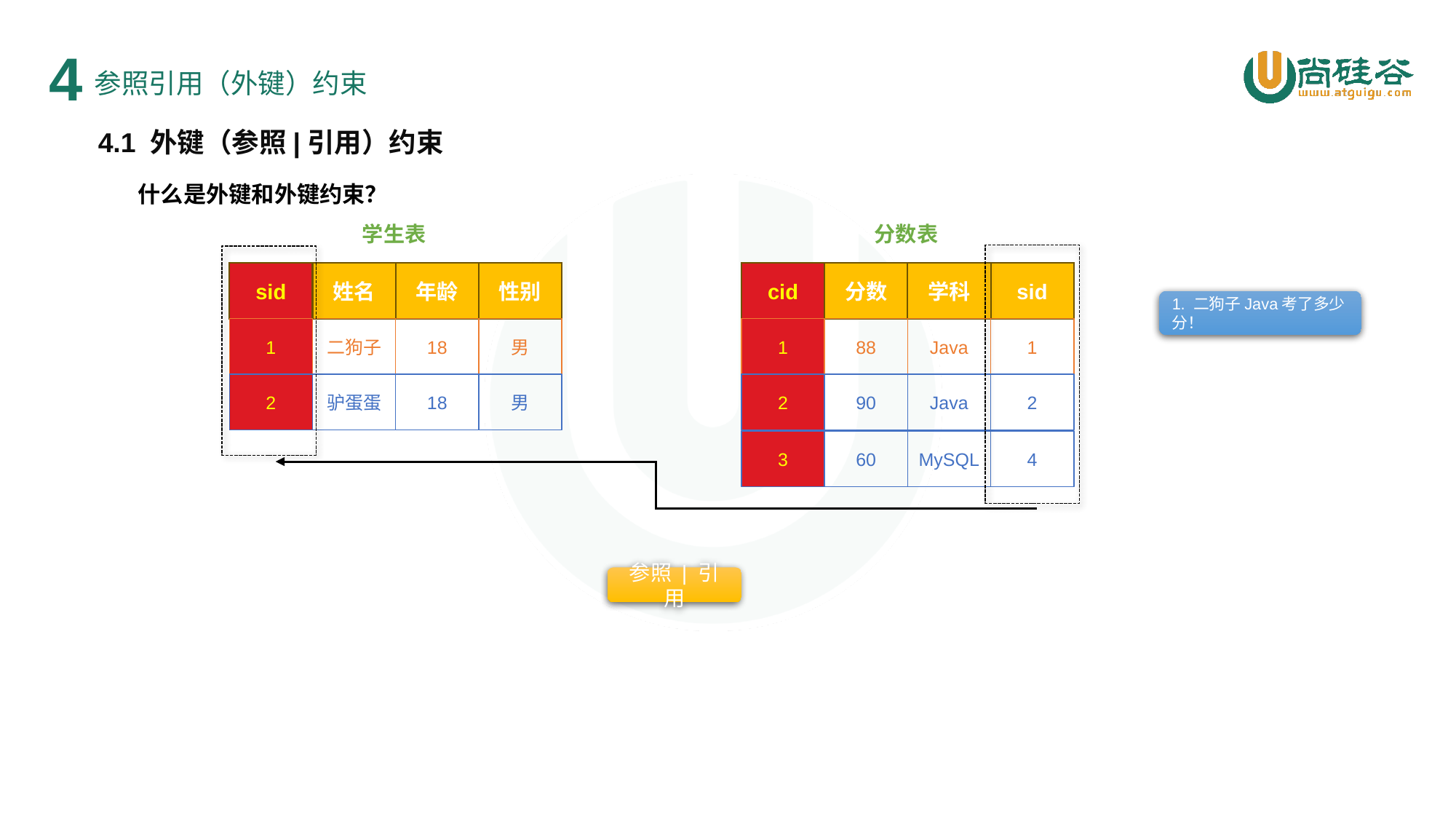

外键
分数表主键

4
参照引用（外键）约束
学生表主键
4.1 外键（参照|引用）约束
什么是外键和外键约束？
分数表
学生表

cid
分数
学科
sid
sid
姓名
年龄
性别
1. 二狗子Java考了多少分！
1
88
Java
1
1
二狗子
18
男
2. 60分是谁的成绩？
2
90
Java
2
2
驴蛋蛋
18
男
3
60
MySQL
4
参照 | 引用
外键：引用或参照其他表主键列值的列，我们称为外键，外键的值范围应当对应引用主键的值范围！！
外键约束：外键应该引用主键的值，但是如果不添加约束，可能会出现错误数据，例如：MySQL数据，外键约束确保，外键必须且正确引用主键的值的限制！